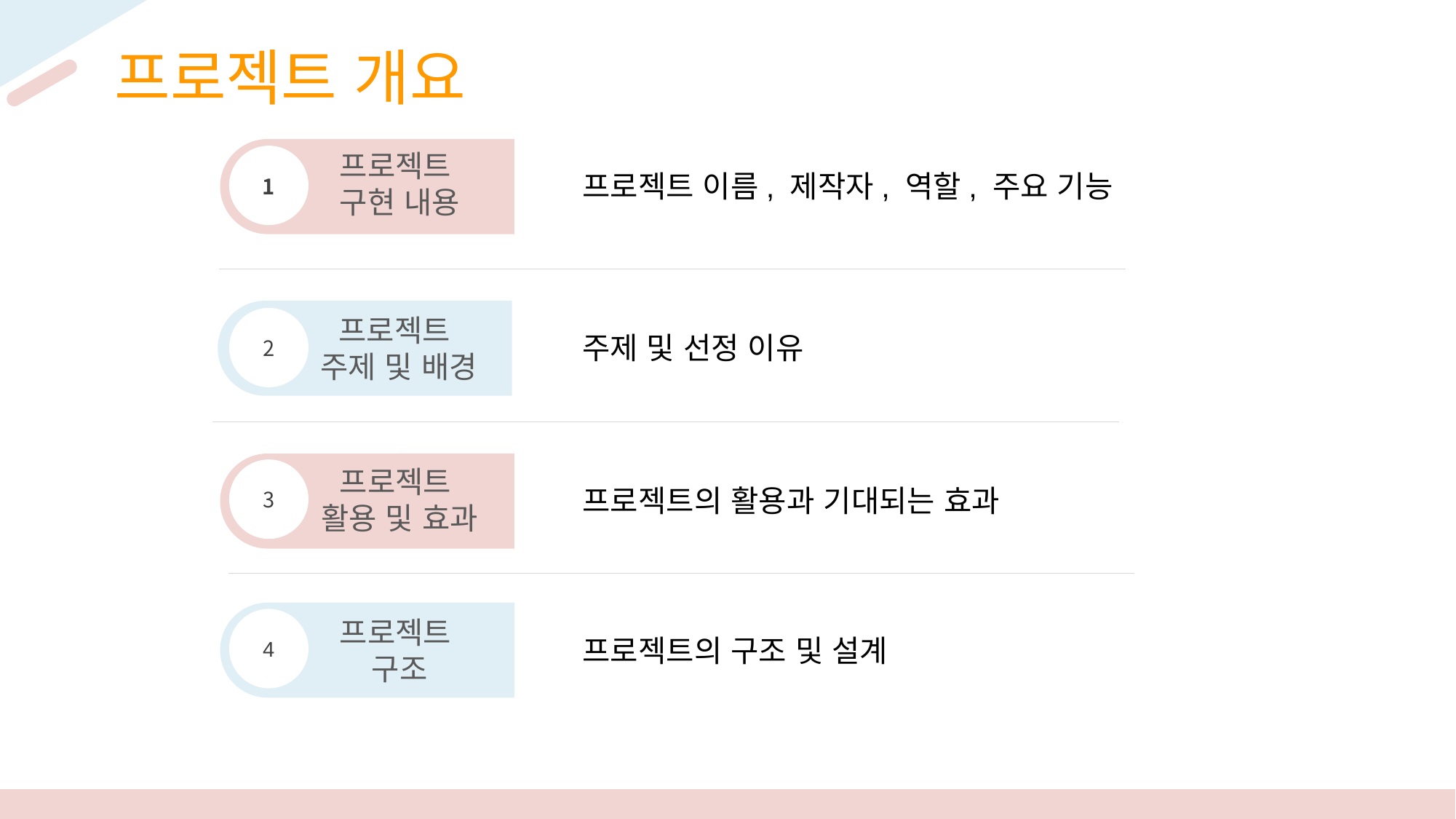

프로젝트 개요

프로젝트
구현 내용
1
프로젝트 이름, 제작자, 역할, 주요 기능

프로젝트
주제 및 배경
2
주제 및 선정 이유

프로젝트
활용 및 효과
3
프로젝트의 활용과 기대되는 효과

프로젝트
구조
4
프로젝트의 구조 및 설계